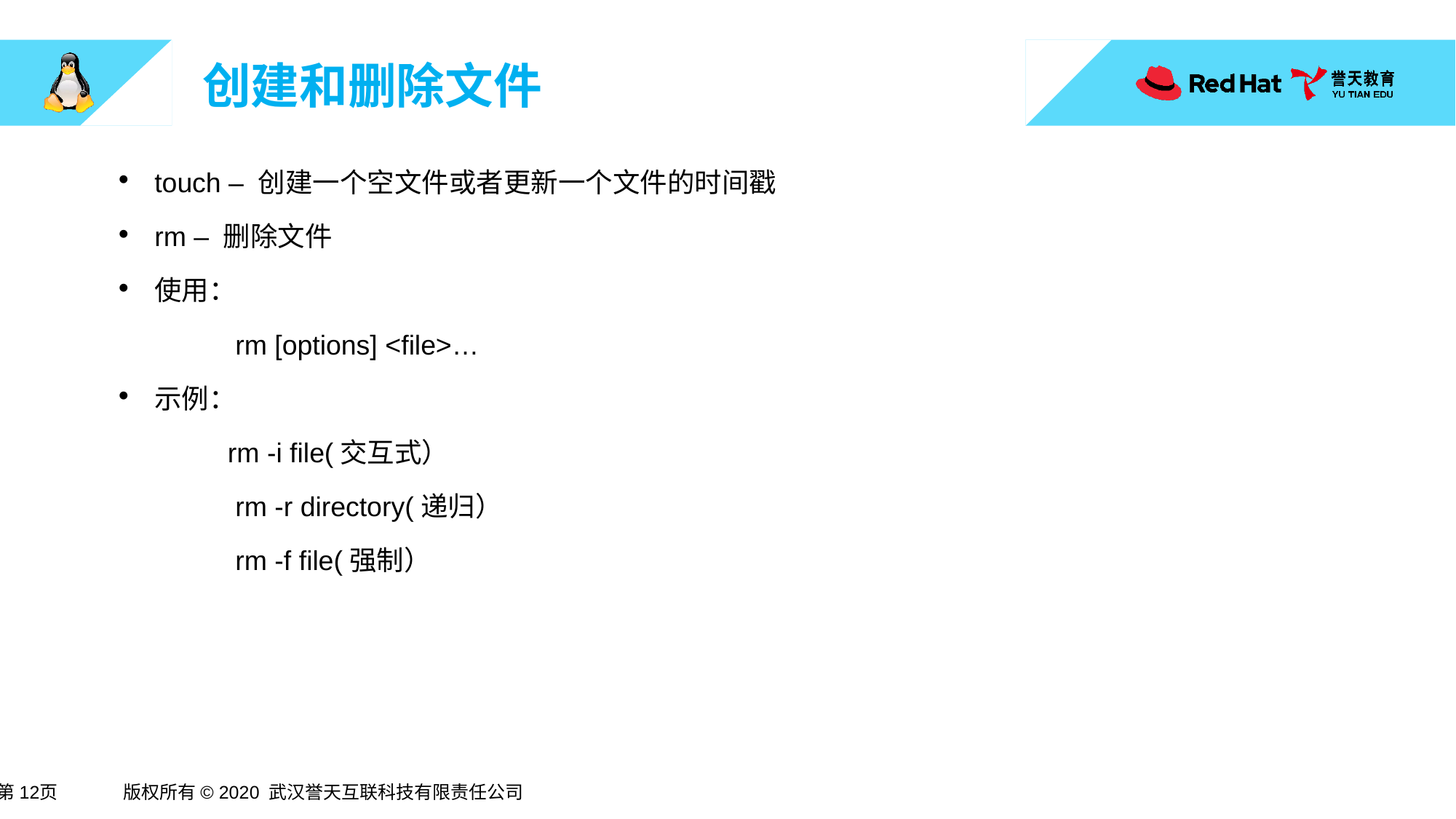

# 创建和删除文件
touch – 创建一个空文件或者更新一个文件的时间戳
rm – 删除文件
使用：
      	 rm [options] <file>…
示例：
       	rm -i file(交互式）
     	 rm -r directory(递归）
      	 rm -f file(强制）
12